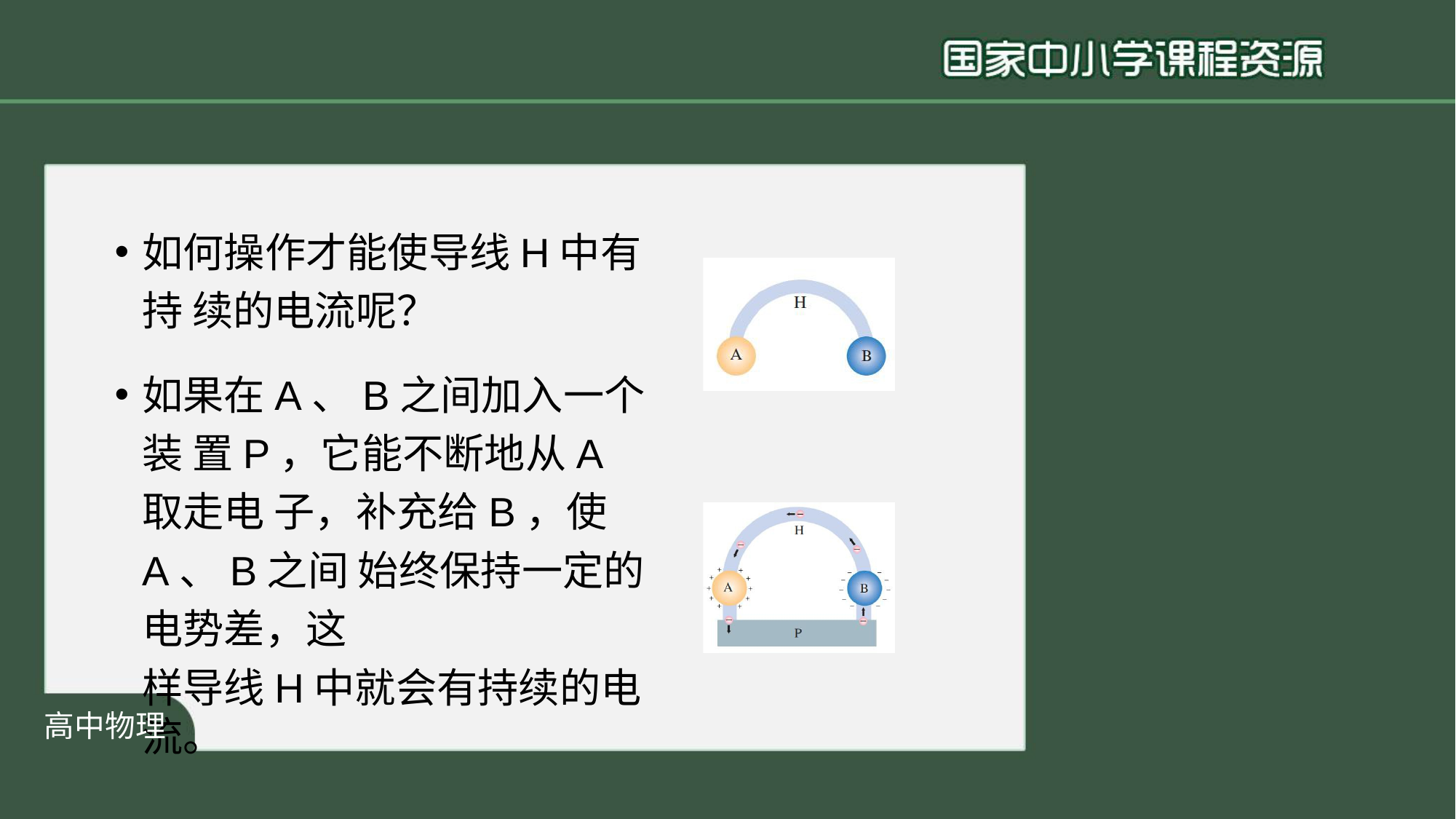

小学语文
如何操作才能使导线H中有持 续的电流呢？
如果在A、B之间加入一个装 置P，它能不断地从A取走电 子，补充给B，使A、B之间 始终保持一定的电势差，这
样导线H中就会有持续的电流。

高中物理